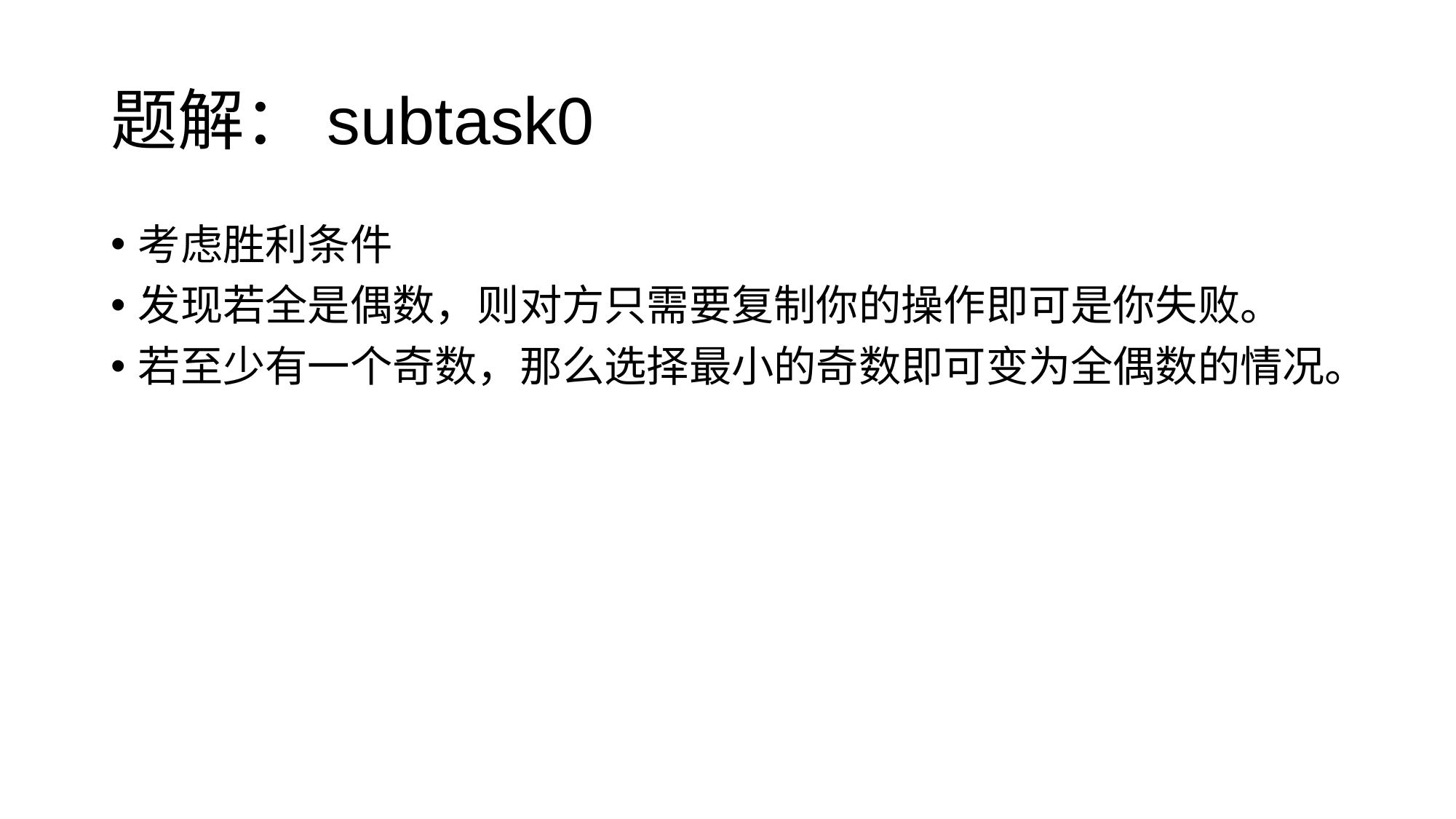

# 题解：subtask0
考虑胜利条件
发现若全是偶数，则对方只需要复制你的操作即可是你失败。
若至少有一个奇数，那么选择最小的奇数即可变为全偶数的情况。